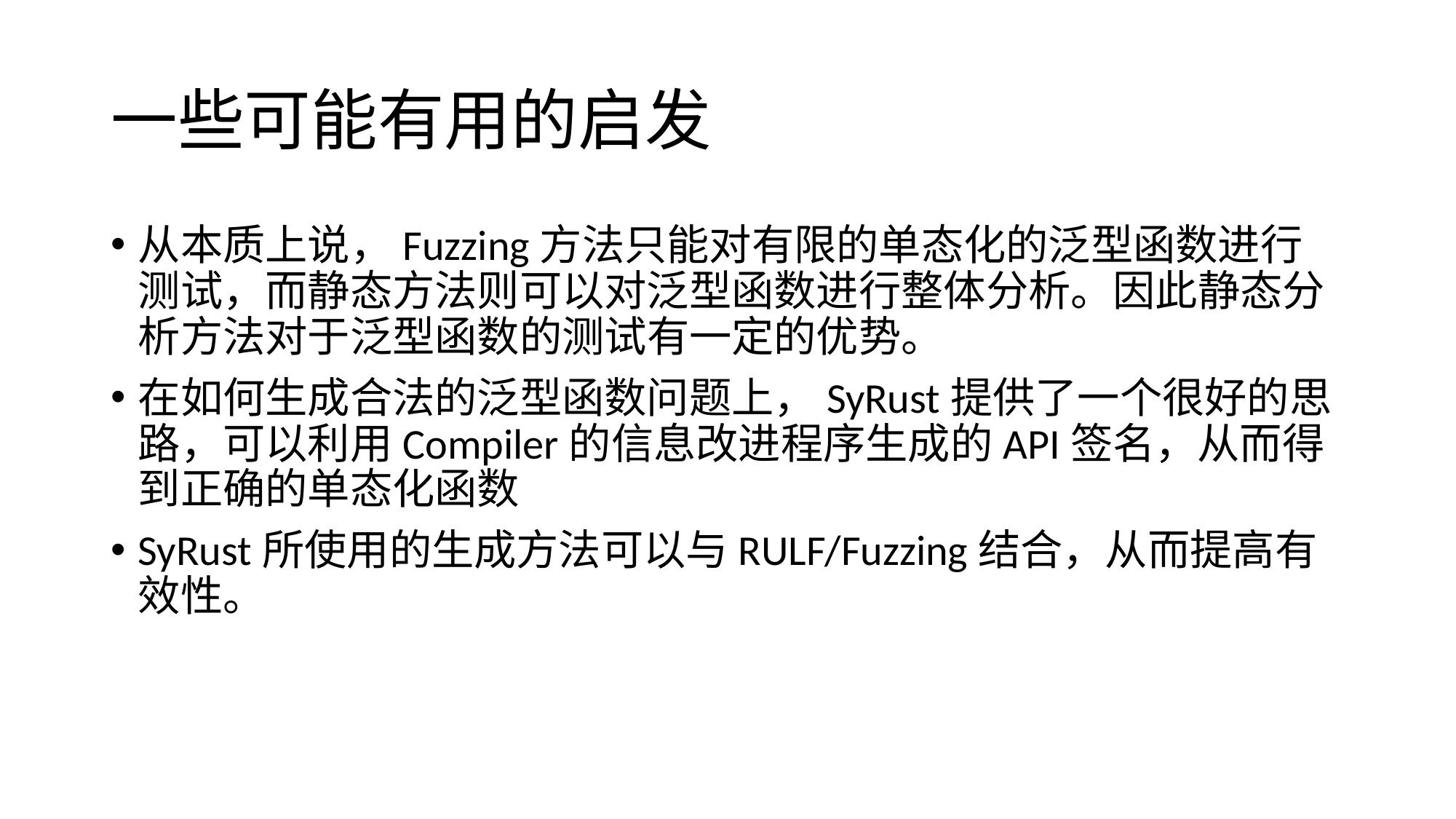

# 一些可能有用的启发
从本质上说，Fuzzing方法只能对有限的单态化的泛型函数进行测试，而静态方法则可以对泛型函数进行整体分析。因此静态分析方法对于泛型函数的测试有一定的优势。
在如何生成合法的泛型函数问题上，SyRust提供了一个很好的思路，可以利用Compiler的信息改进程序生成的API签名，从而得到正确的单态化函数
SyRust所使用的生成方法可以与RULF/Fuzzing结合，从而提高有效性。